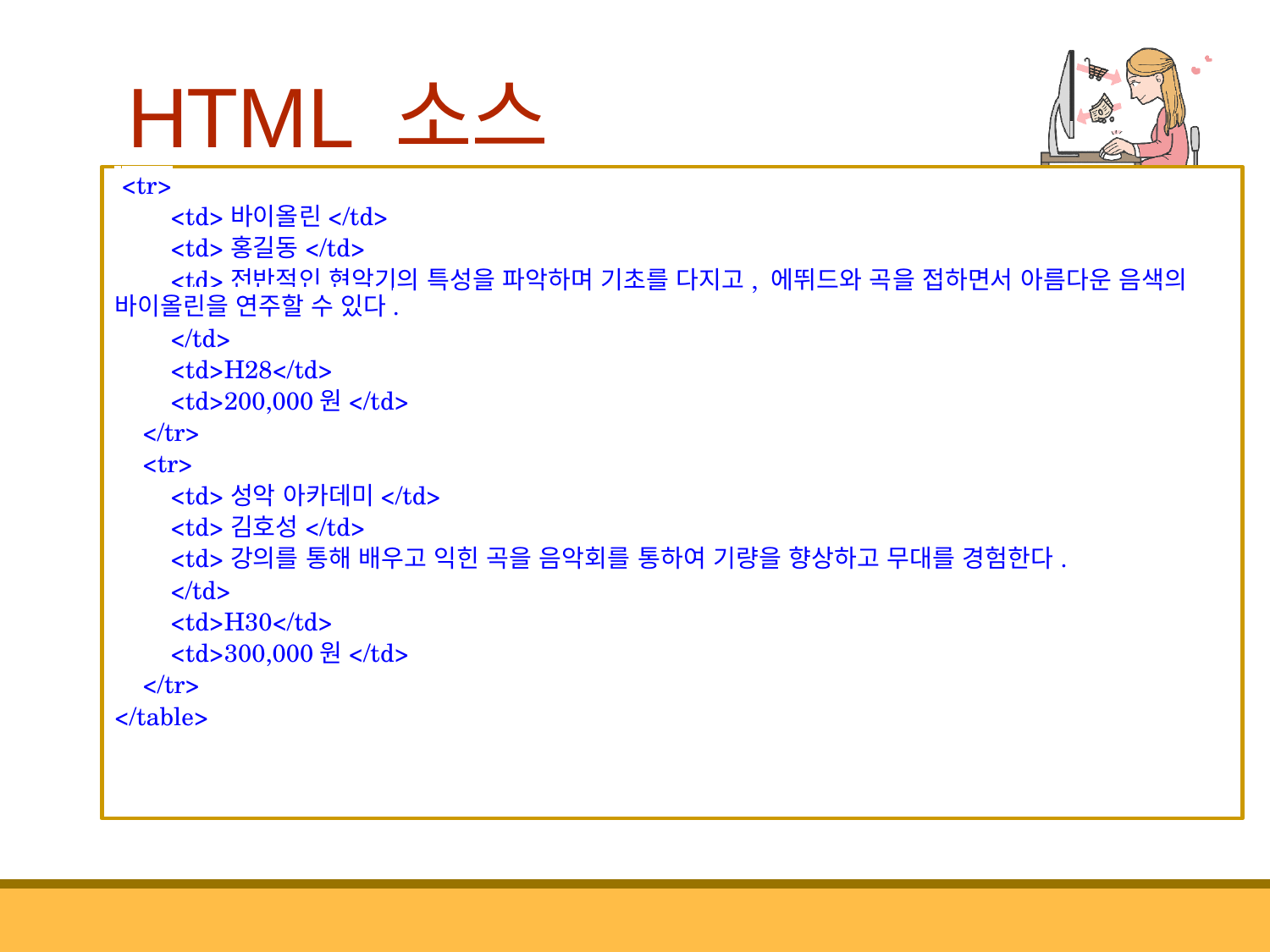

# HTML 소스
 <tr>
        <td>바이올린</td>
        <td>홍길동</td>
        <td>전반적인 현악기의 특성을 파악하며 기초를 다지고, 에뛰드와 곡을 접하면서 아름다운 음색의 바이올린을 연주할 수 있다.
        </td>
        <td>H28</td>
        <td>200,000원</td>
    </tr>
    <tr>
        <td>성악 아카데미</td>
        <td>김호성</td>
        <td>강의를 통해 배우고 익힌 곡을 음악회를 통하여 기량을 향상하고 무대를 경험한다.
        </td>
        <td>H30</td>
        <td>300,000원</td>
    </tr>
</table>